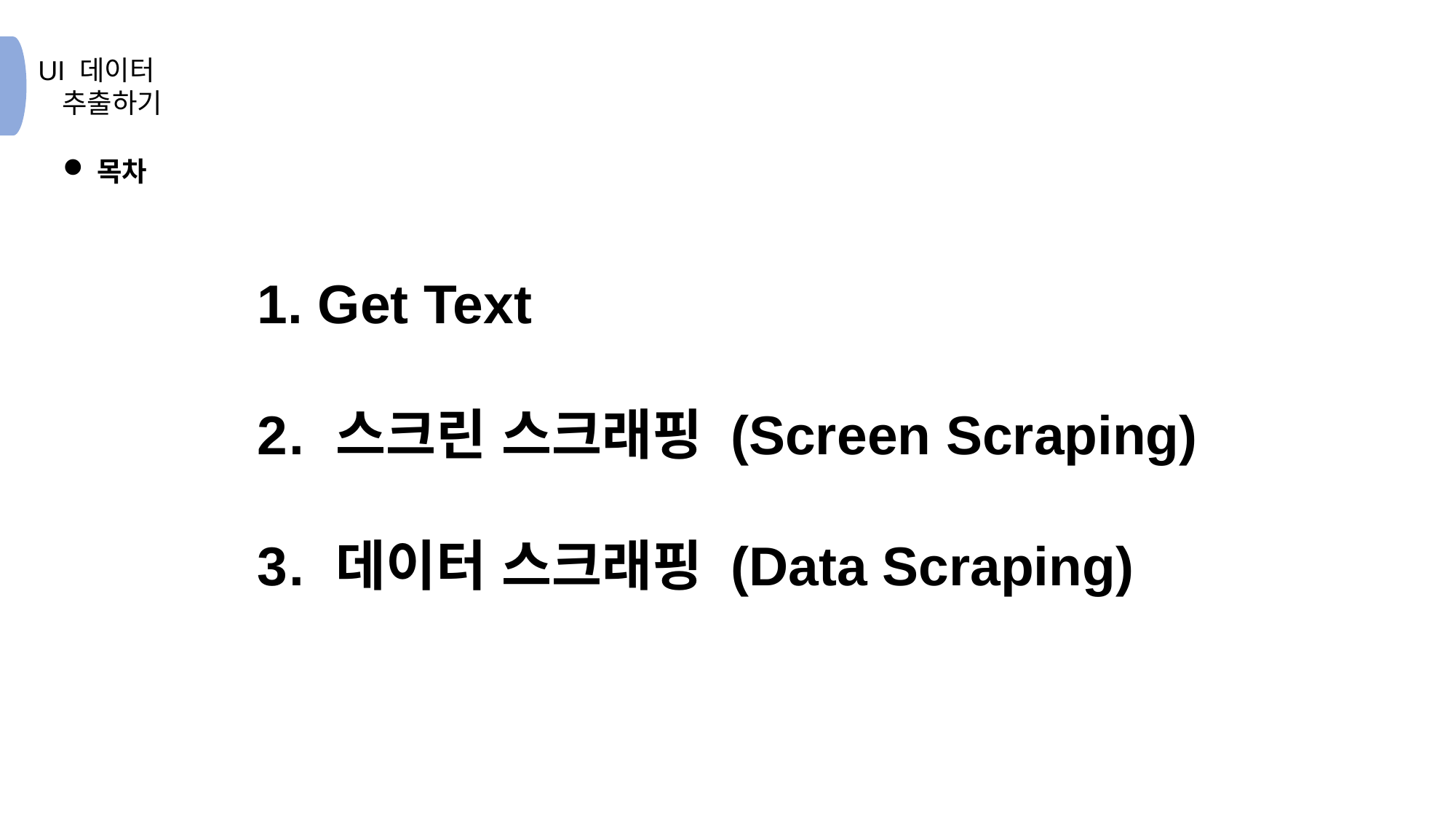

목차
 Get Text
 스크린 스크래핑 (Screen Scraping)
 데이터 스크래핑 (Data Scraping)